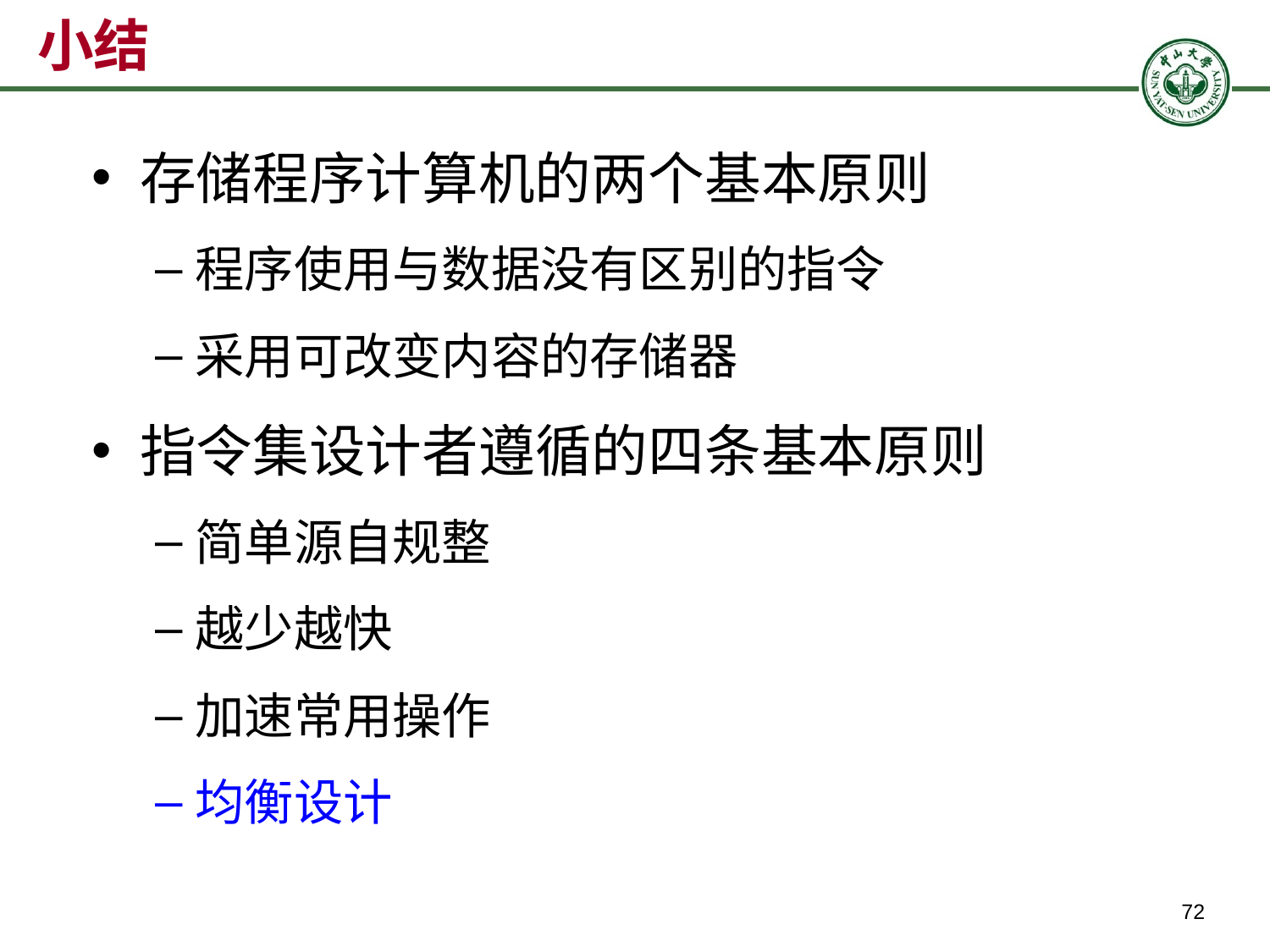

小结
存储程序计算机的两个基本原则
程序使用与数据没有区别的指令
采用可改变内容的存储器
指令集设计者遵循的四条基本原则
简单源自规整
越少越快
加速常用操作
均衡设计